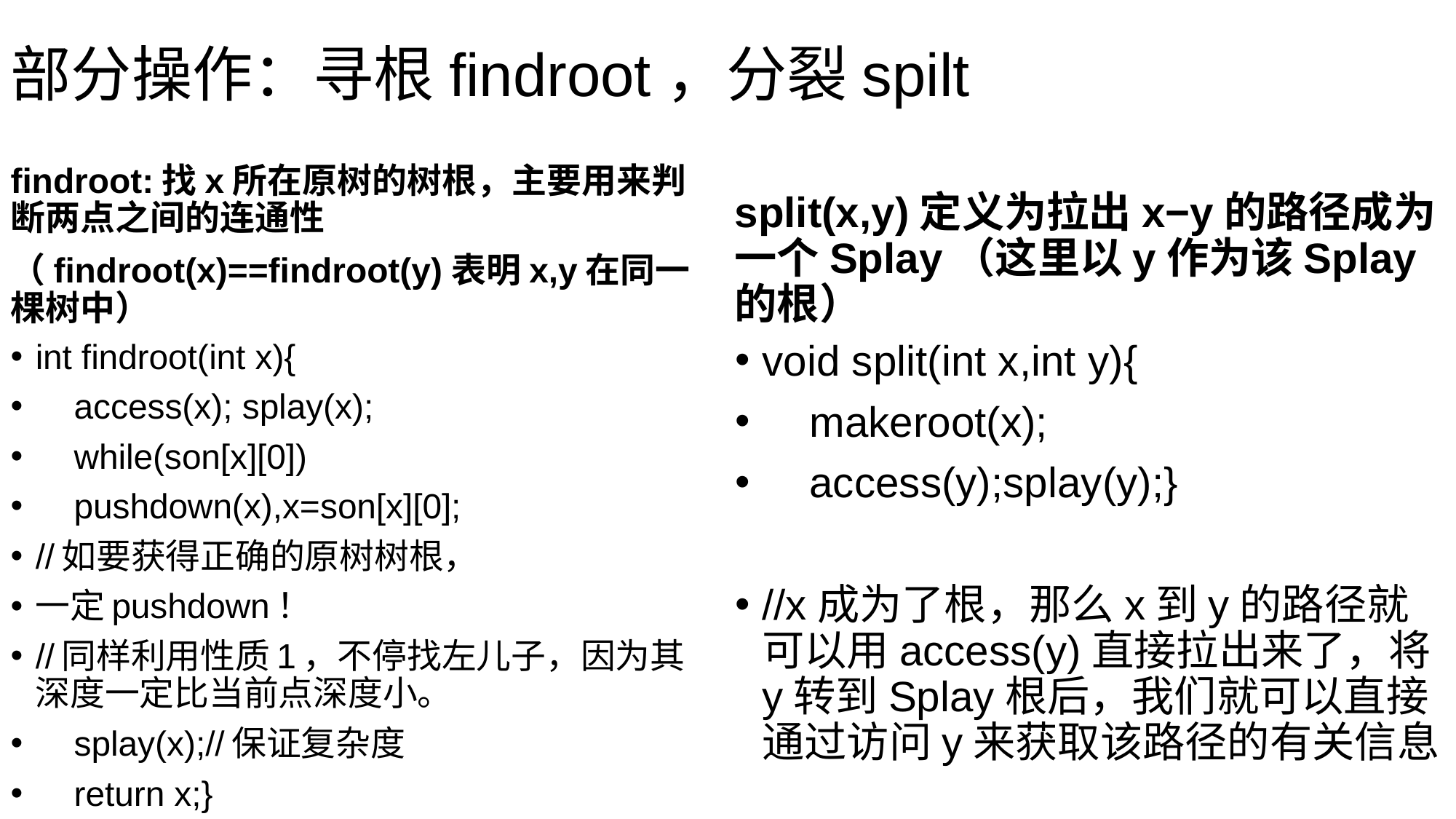

# 部分操作：寻根findroot，分裂spilt
split(x,y)定义为拉出x−y的路径成为一个Splay（这里以y作为该Splay的根）
findroot:找x所在原树的树根，主要用来判断两点之间的连通性
（findroot(x)==findroot(y)表明x,y在同一棵树中）
int findroot(int x){
    access(x); splay(x);
    while(son[x][0])
    pushdown(x),x=son[x][0];
//如要获得正确的原树树根，
一定pushdown！
//同样利用性质1，不停找左儿子，因为其深度一定比当前点深度小。
    splay(x);//保证复杂度
    return x;}
void split(int x,int y){
    makeroot(x);
    access(y);splay(y);}

//x成为了根，那么x到y的路径就可以用access(y)直接拉出来了，将y转到Splay根后，我们就可以直接通过访问y来获取该路径的有关信息